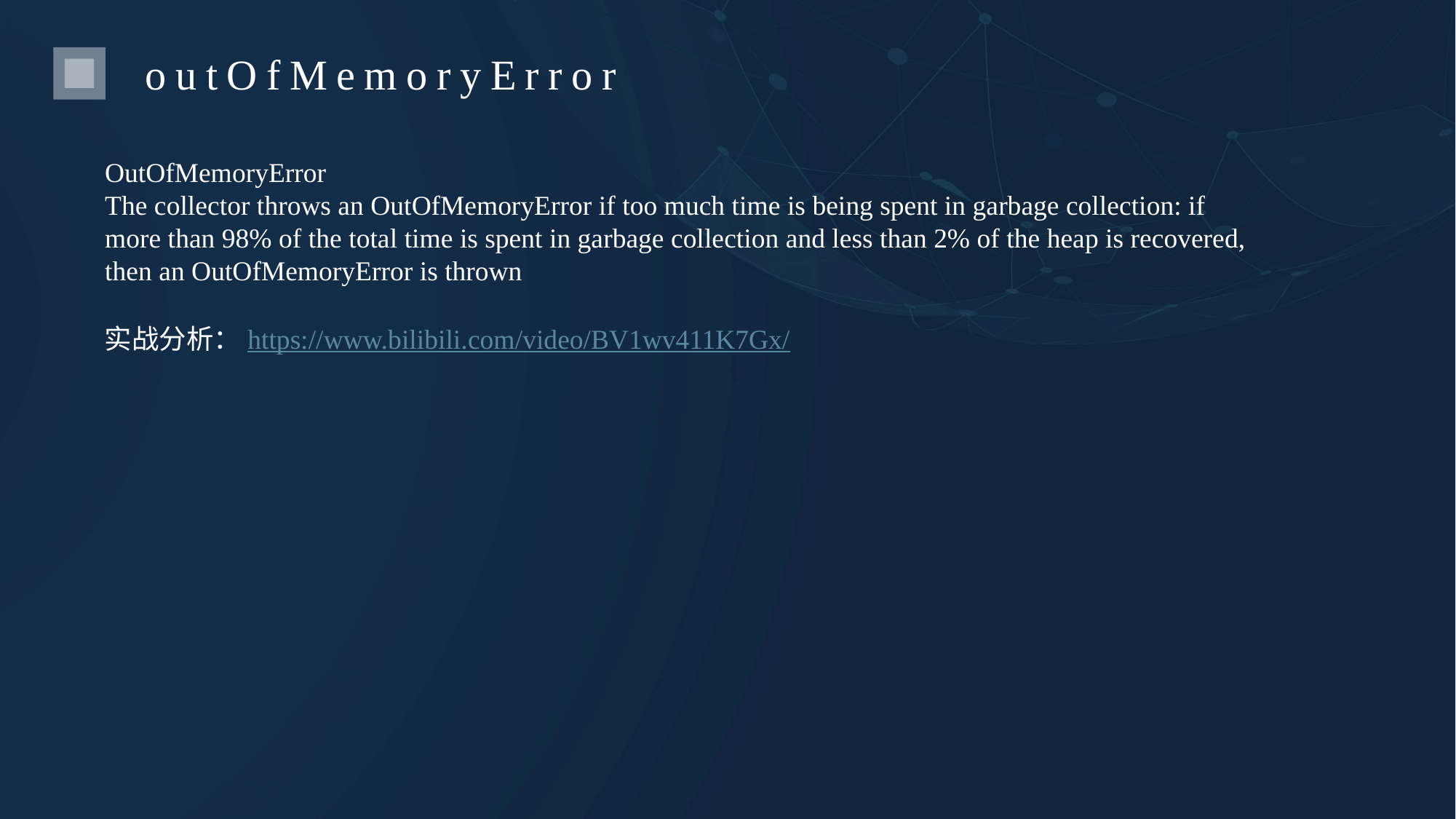

outOfMemoryError

OutOfMemoryError
The collector throws an OutOfMemoryError if too much time is being spent in garbage collection: if more than 98% of the total time is spent in garbage collection and less than 2% of the heap is recovered, then an OutOfMemoryError is thrown
实战分析：https://www.bilibili.com/video/BV1wv411K7Gx/